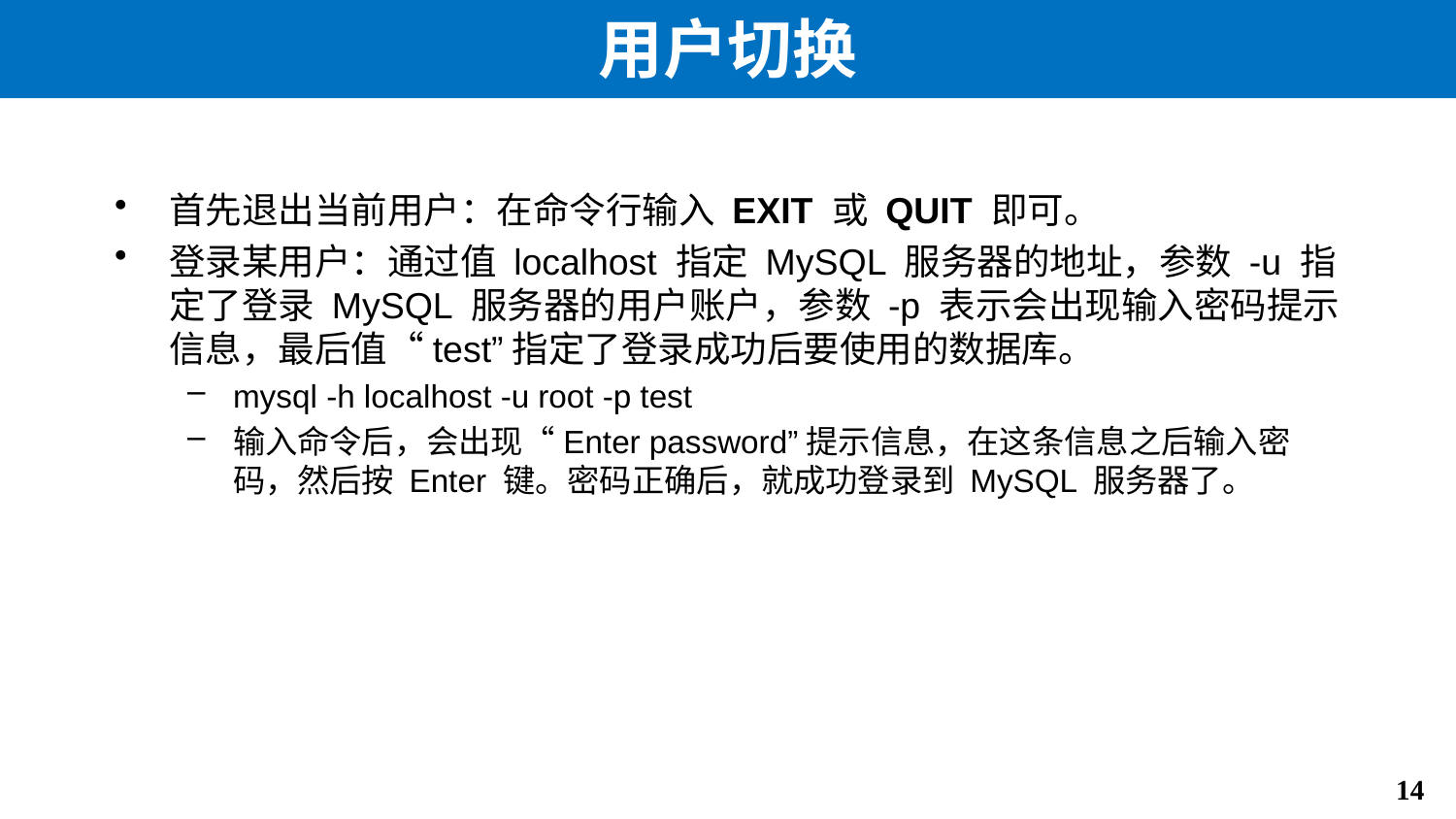

# 用户切换
首先退出当前用户：在命令行输入 EXIT 或 QUIT 即可。
登录某用户：通过值 localhost 指定 MySQL 服务器的地址，参数 -u 指定了登录 MySQL 服务器的用户账户，参数 -p 表示会出现输入密码提示信息，最后值“test”指定了登录成功后要使用的数据库。
mysql -h localhost -u root -p test
输入命令后，会出现“Enter password”提示信息，在这条信息之后输入密码，然后按 Enter 键。密码正确后，就成功登录到 MySQL 服务器了。